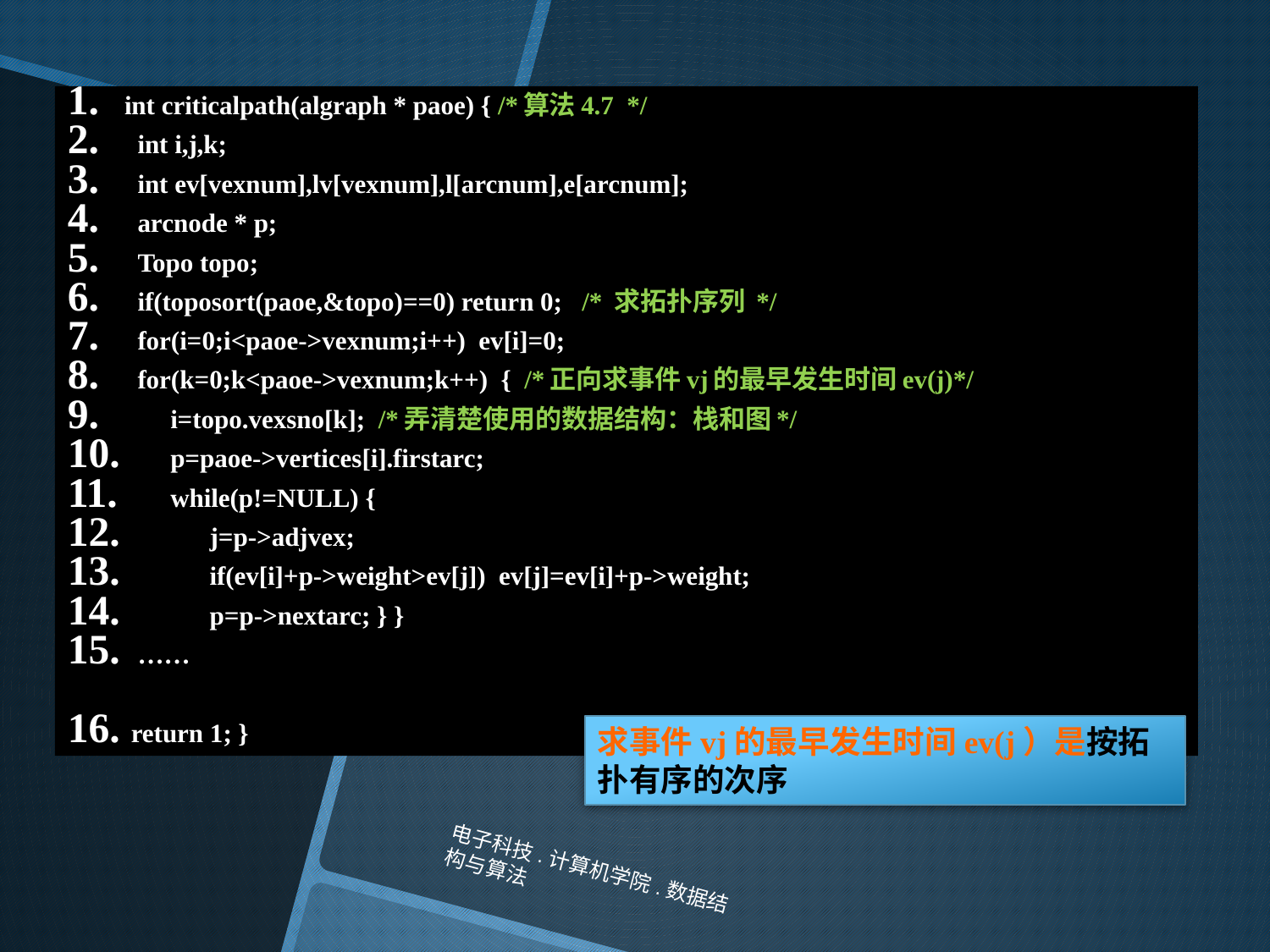

int criticalpath(algraph * paoe) { /*算法4.7  */
  int i,j,k;
  int ev[vexnum],lv[vexnum],l[arcnum],e[arcnum];
  arcnode * p;
  Topo topo;
  if(toposort(paoe,&topo)==0) return 0;   /* 求拓扑序列 */
  for(i=0;i<paoe->vexnum;i++)  ev[i]=0;
  for(k=0;k<paoe->vexnum;k++)  {  /*正向求事件vj的最早发生时间ev(j)*/
       i=topo.vexsno[k];  /*弄清楚使用的数据结构：栈和图*/
       p=paoe->vertices[i].firstarc;
       while(p!=NULL) {
             j=p->adjvex;
             if(ev[i]+p->weight>ev[j])  ev[j]=ev[i]+p->weight;
             p=p->nextarc; } }
  ……

 return 1; }
求事件vj的最早发生时间ev(j）是按拓扑有序的次序
电子科技.计算机学院.数据结构与算法